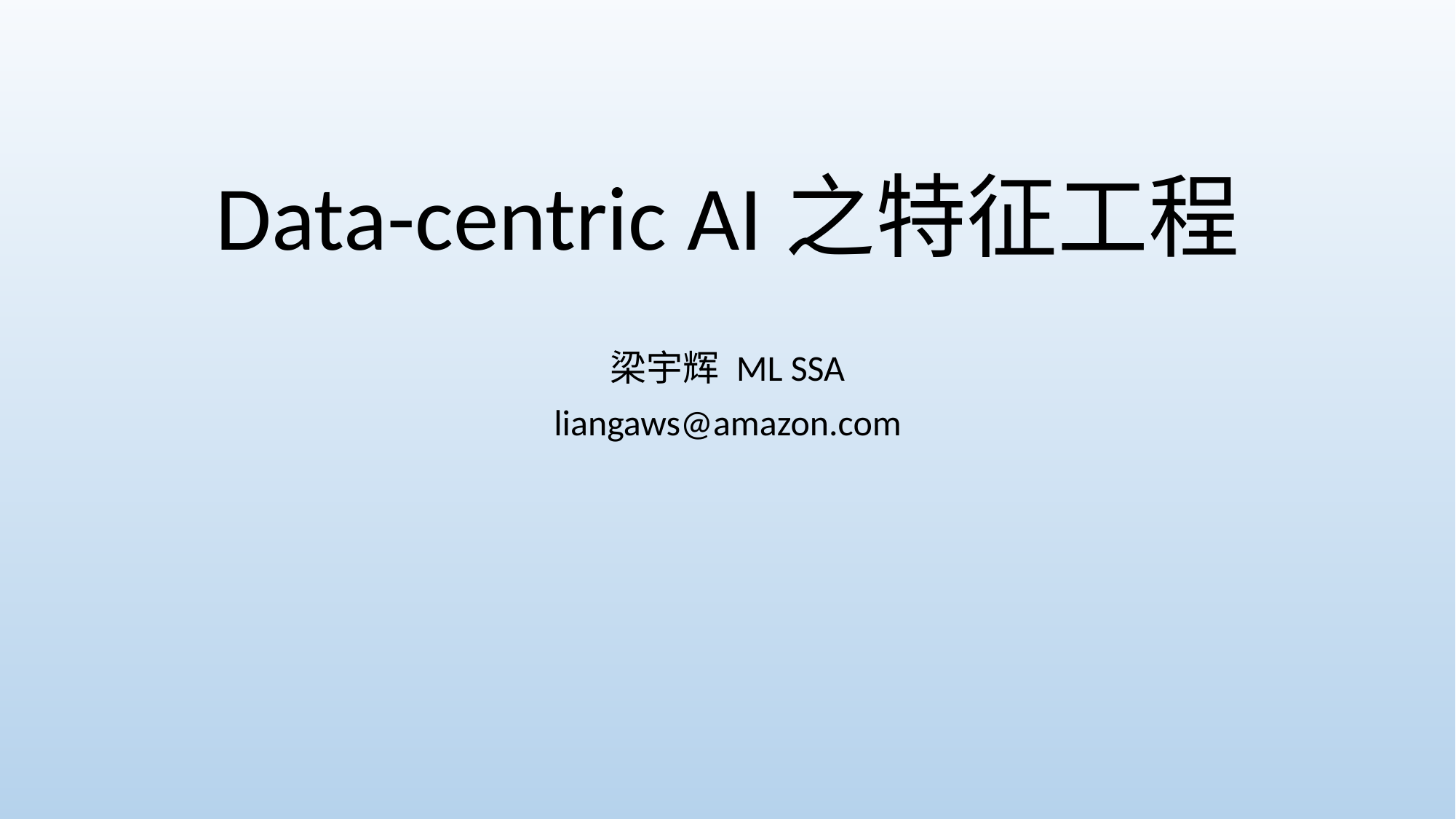

# Data-centric AI之特征工程
梁宇辉 ML SSA
liangaws@amazon.com